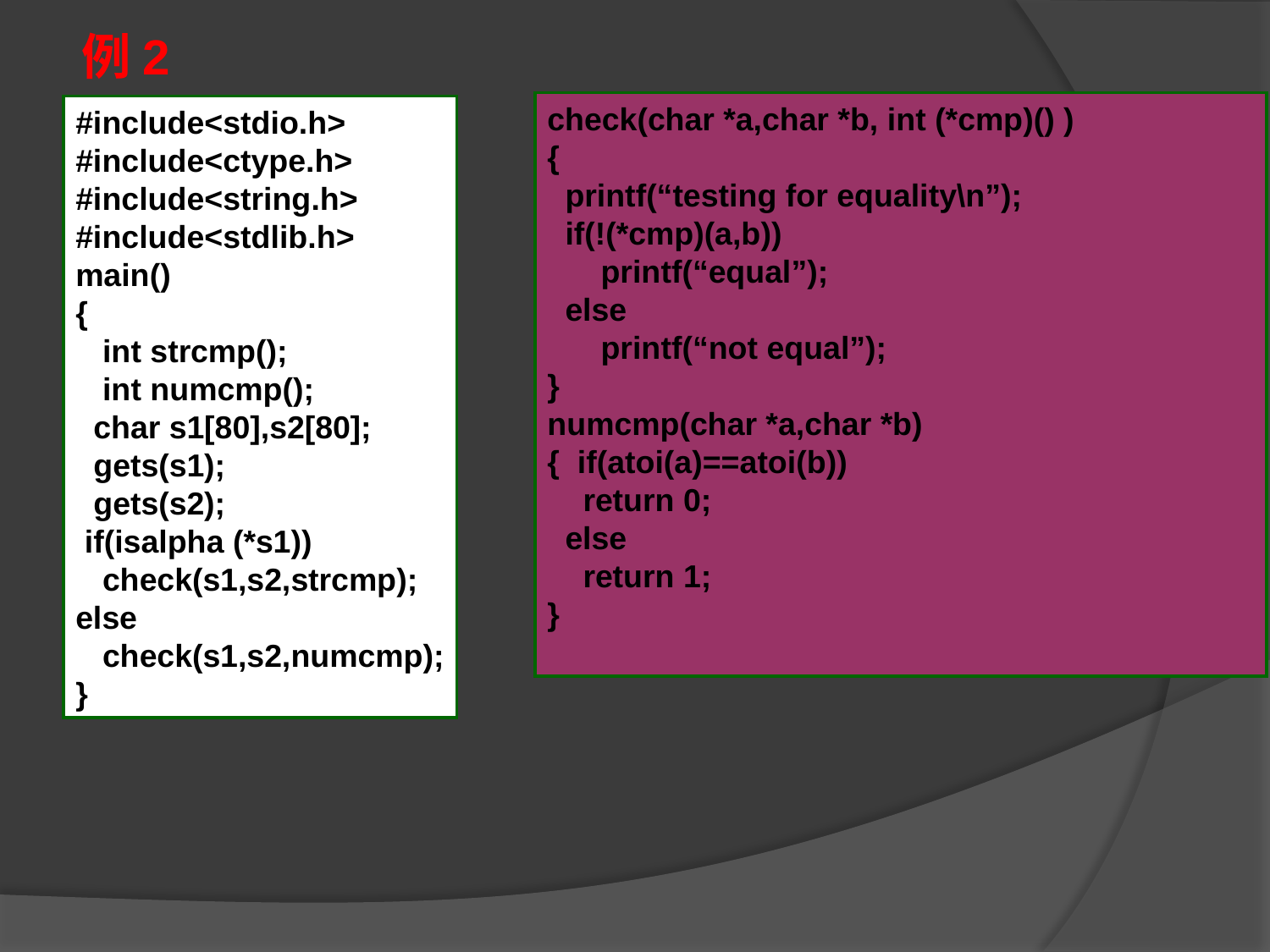

例2
check(char *a,char *b, int (*cmp)() )
{
  printf(“testing for equality\n”);
  if(!(*cmp)(a,b))
      printf(“equal”);
  else
      printf(“not equal”);
}
numcmp(char *a,char *b)
{  if(atoi(a)==atoi(b))
    return 0;
  else
    return 1;
}

#include<stdio.h>
#include<ctype.h>
#include<string.h>
#include<stdlib.h>
main()
{
   int strcmp();
   int numcmp();
  char s1[80],s2[80];
  gets(s1);
  gets(s2);
 if(isalpha (*s1))
   check(s1,s2,strcmp);
else
   check(s1,s2,numcmp);
}